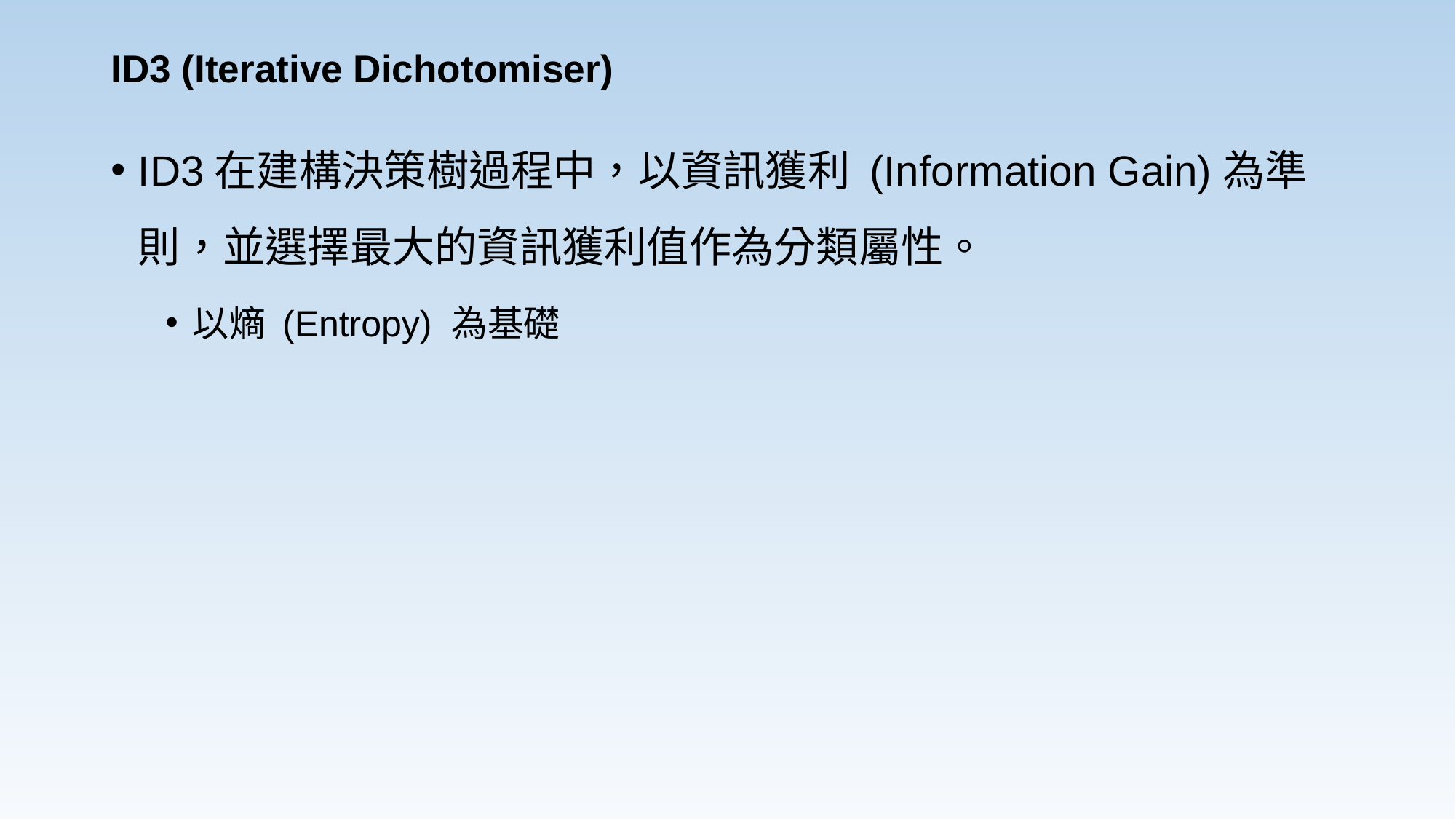

# ID3 (Iterative Dichotomiser)
ID3在建構決策樹過程中，以資訊獲利 (Information Gain)為準則，並選擇最大的資訊獲利值作為分類屬性。
以熵 (Entropy) 為基礎